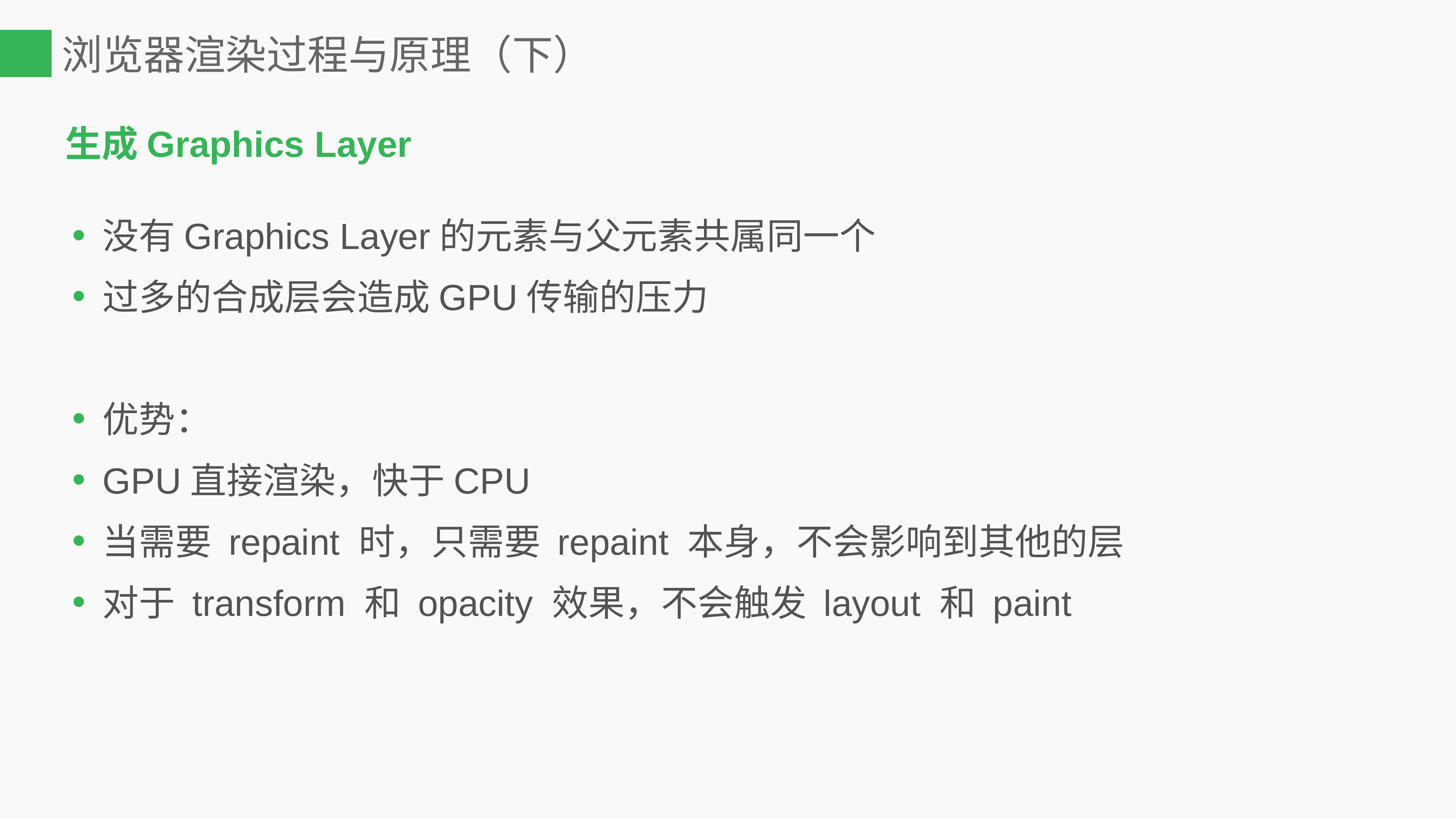

# 浏览器渲染过程与原理（下）
生成Graphics Layer

没有Graphics Layer的元素与父元素共属同一个
过多的合成层会造成GPU传输的压力

优势：
GPU直接渲染，快于CPU
当需要 repaint 时，只需要 repaint 本身，不会影响到其他的层
对于 transform 和 opacity 效果，不会触发 layout 和 paint